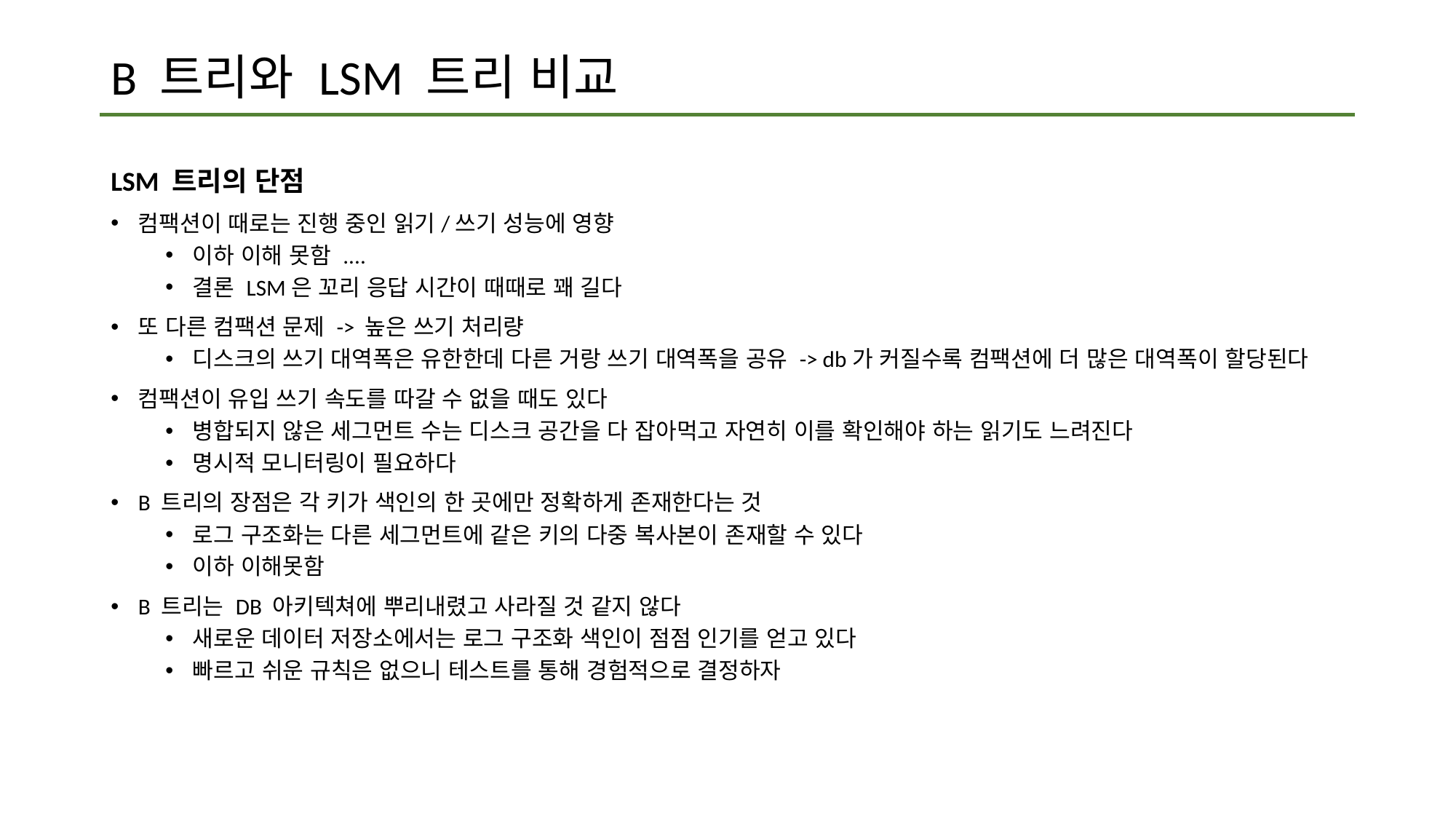

# B 트리와 LSM 트리 비교
LSM 트리의 단점
컴팩션이 때로는 진행 중인 읽기/쓰기 성능에 영향
이하 이해 못함 ....
결론 LSM은 꼬리 응답 시간이 때때로 꽤 길다
또 다른 컴팩션 문제 -> 높은 쓰기 처리량
디스크의 쓰기 대역폭은 유한한데 다른 거랑 쓰기 대역폭을 공유 -> db가 커질수록 컴팩션에 더 많은 대역폭이 할당된다
컴팩션이 유입 쓰기 속도를 따갈 수 없을 때도 있다
병합되지 않은 세그먼트 수는 디스크 공간을 다 잡아먹고 자연히 이를 확인해야 하는 읽기도 느려진다
명시적 모니터링이 필요하다
B 트리의 장점은 각 키가 색인의 한 곳에만 정확하게 존재한다는 것
로그 구조화는 다른 세그먼트에 같은 키의 다중 복사본이 존재할 수 있다
이하 이해못함
B 트리는 DB 아키텍쳐에 뿌리내렸고 사라질 것 같지 않다
새로운 데이터 저장소에서는 로그 구조화 색인이 점점 인기를 얻고 있다
빠르고 쉬운 규칙은 없으니 테스트를 통해 경험적으로 결정하자